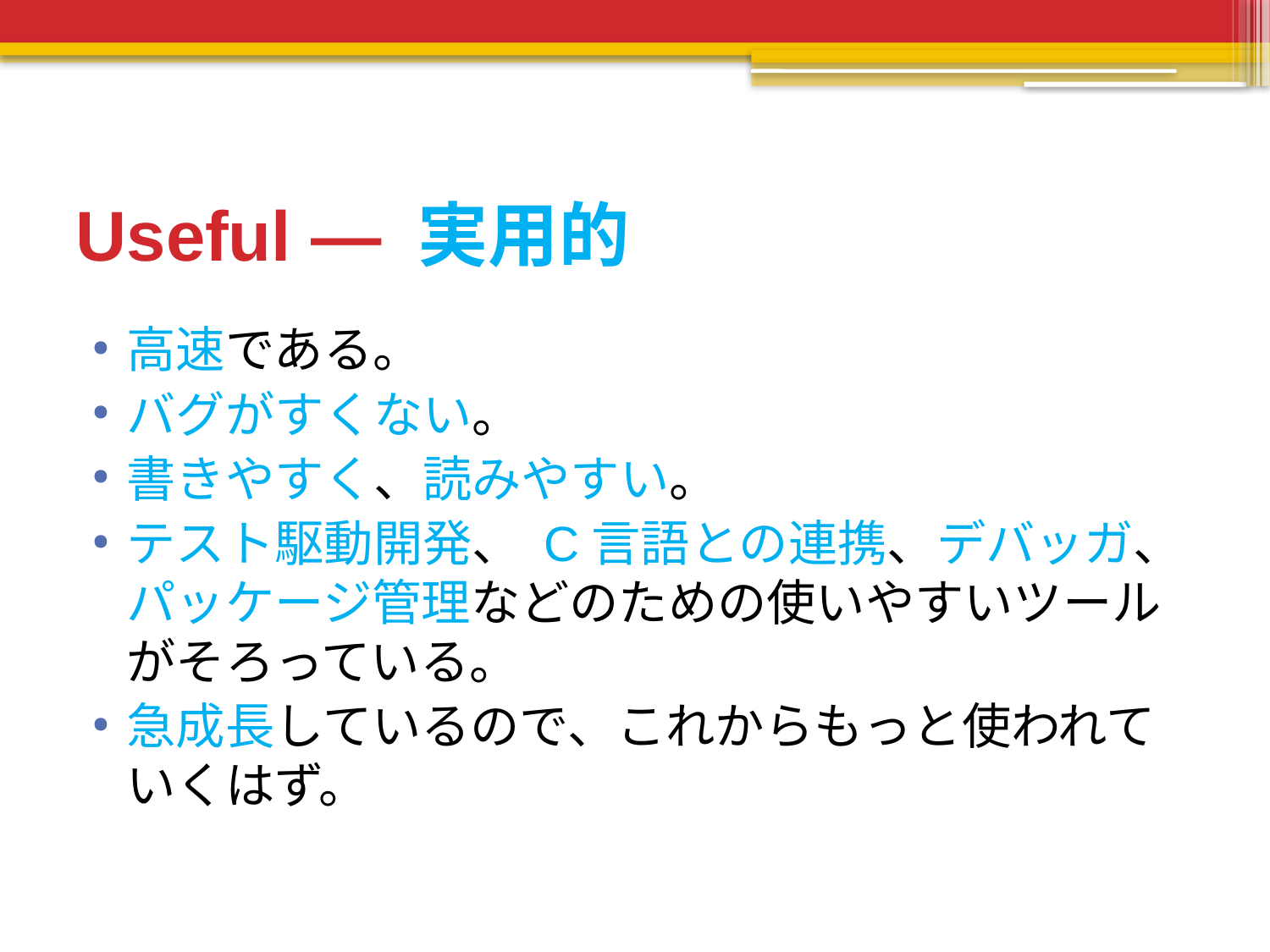

# Useful ― 実用的
高速である。
バグがすくない。
書きやすく、読みやすい。
テスト駆動開発、 C言語との連携、デバッガ、パッケージ管理などのための使いやすいツールがそろっている。
急成長しているので、これからもっと使われていくはず。